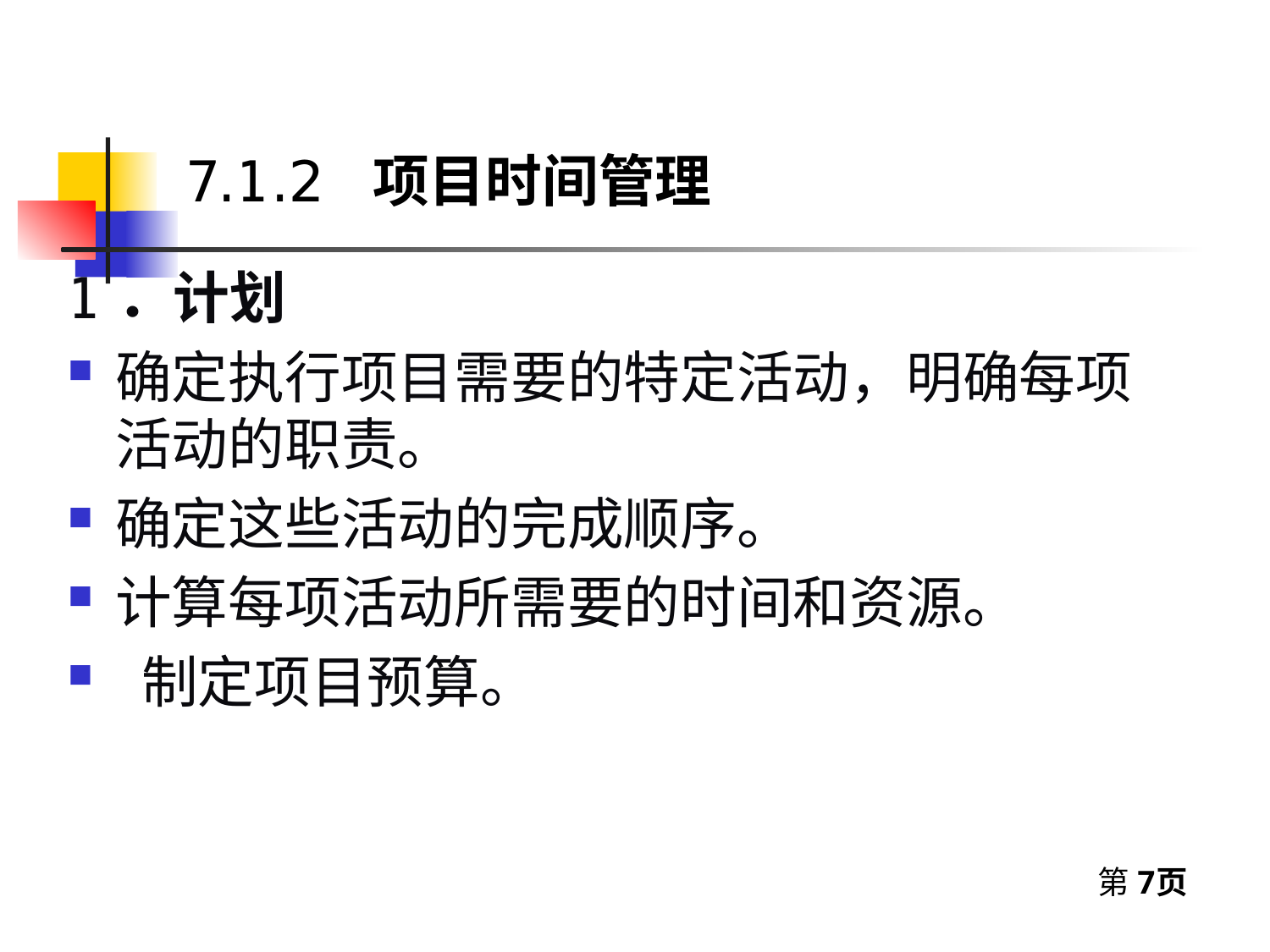

7.1.2  项目时间管理
1．计划
确定执行项目需要的特定活动，明确每项活动的职责。
确定这些活动的完成顺序。
计算每项活动所需要的时间和资源。
 制定项目预算。